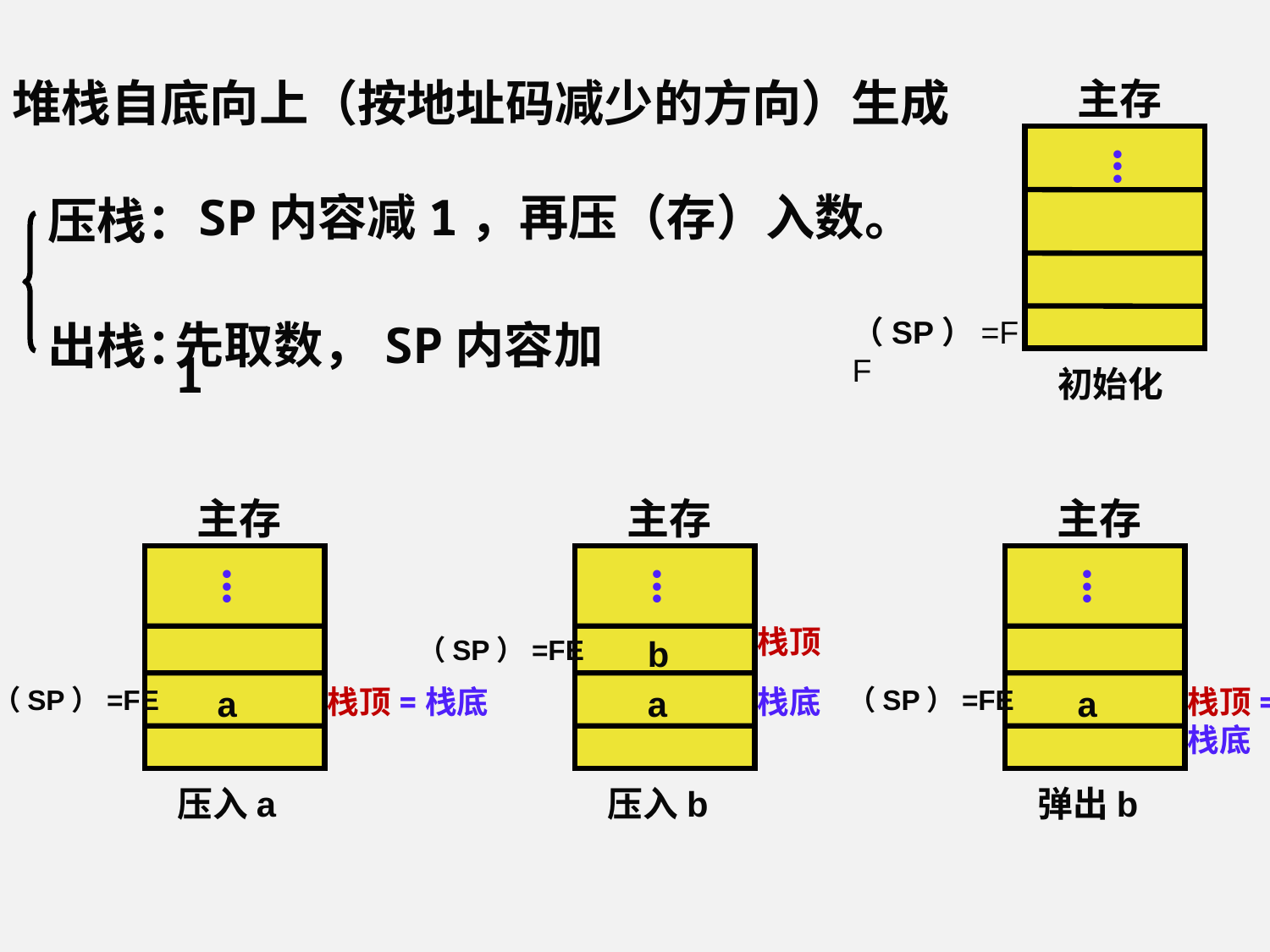

堆栈自底向上（按地址码减少的方向）生成
 主存

...
压栈：
SP内容减1，再压（存）入数。

（SP）=FF
出栈：
先取数，SP内容加1
初始化
 主存
 主存
 主存

...
...
...
栈顶

（SP）=FE

b

（SP）=FE
a
栈顶=栈底
a
栈底
（SP）=FE
a
栈顶=栈底

压入a
压入b
弹出b
77